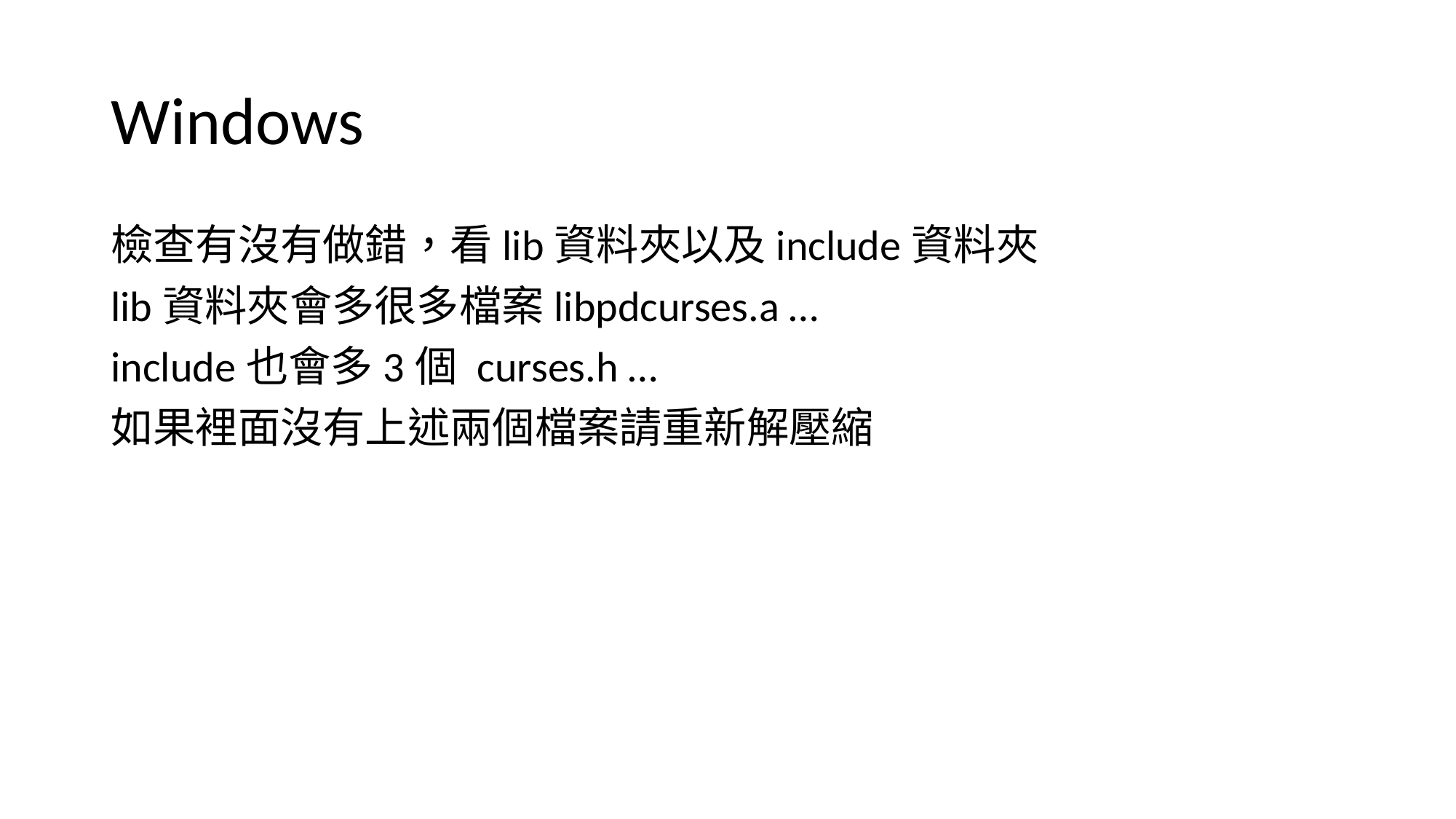

# Windows
檢查有沒有做錯，看lib資料夾以及include資料夾
lib資料夾會多很多檔案libpdcurses.a …
include也會多3個 curses.h …
如果裡面沒有上述兩個檔案請重新解壓縮